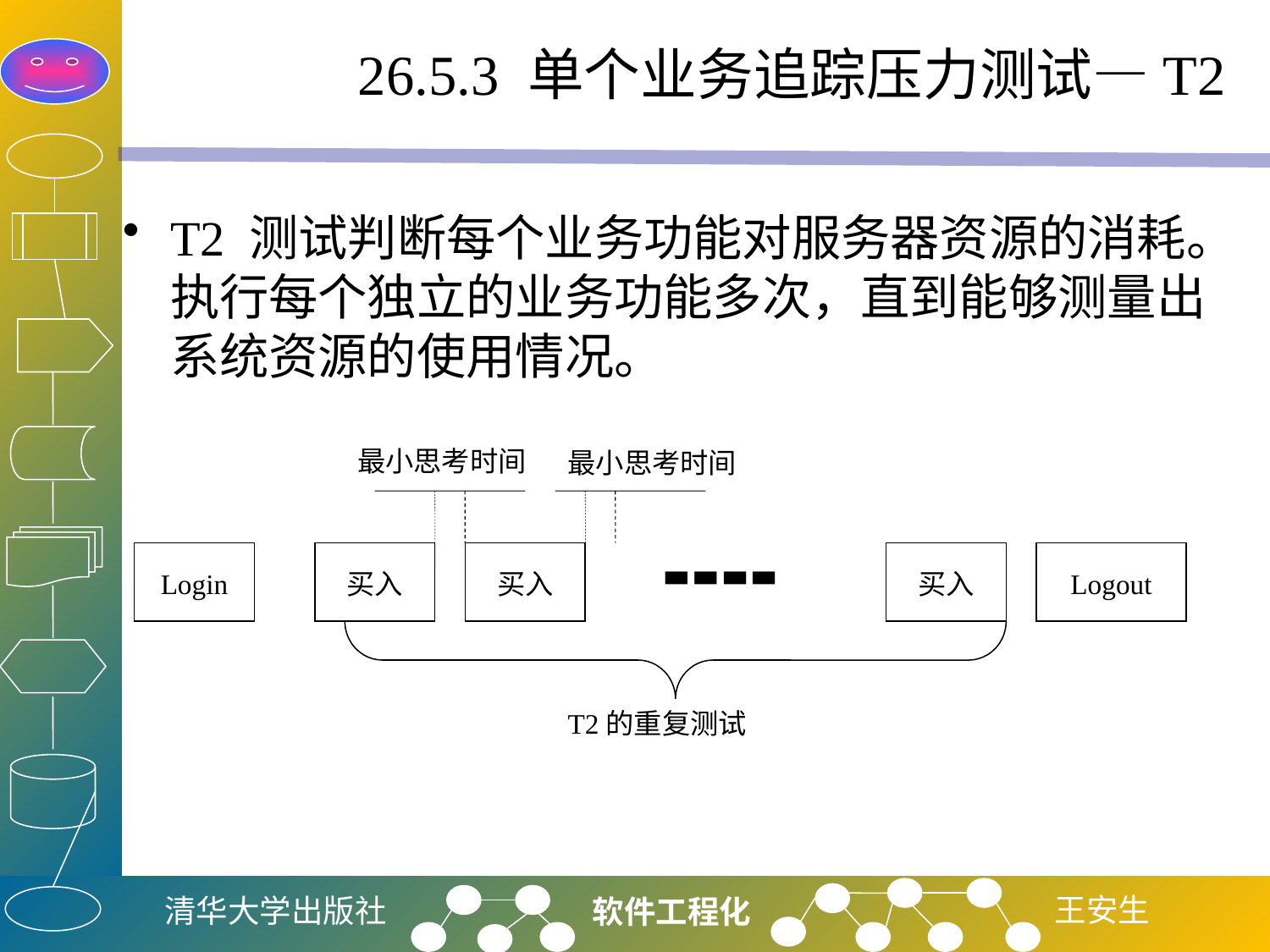

# 26.5.3 单个业务追踪压力测试—T2
T2 测试判断每个业务功能对服务器资源的消耗。执行每个独立的业务功能多次，直到能够测量出系统资源的使用情况。

最小思考时间

最小思考时间

Login
买入
买入
▃ ▃ ▃ ▃
买入
Logout
T2的重复测试